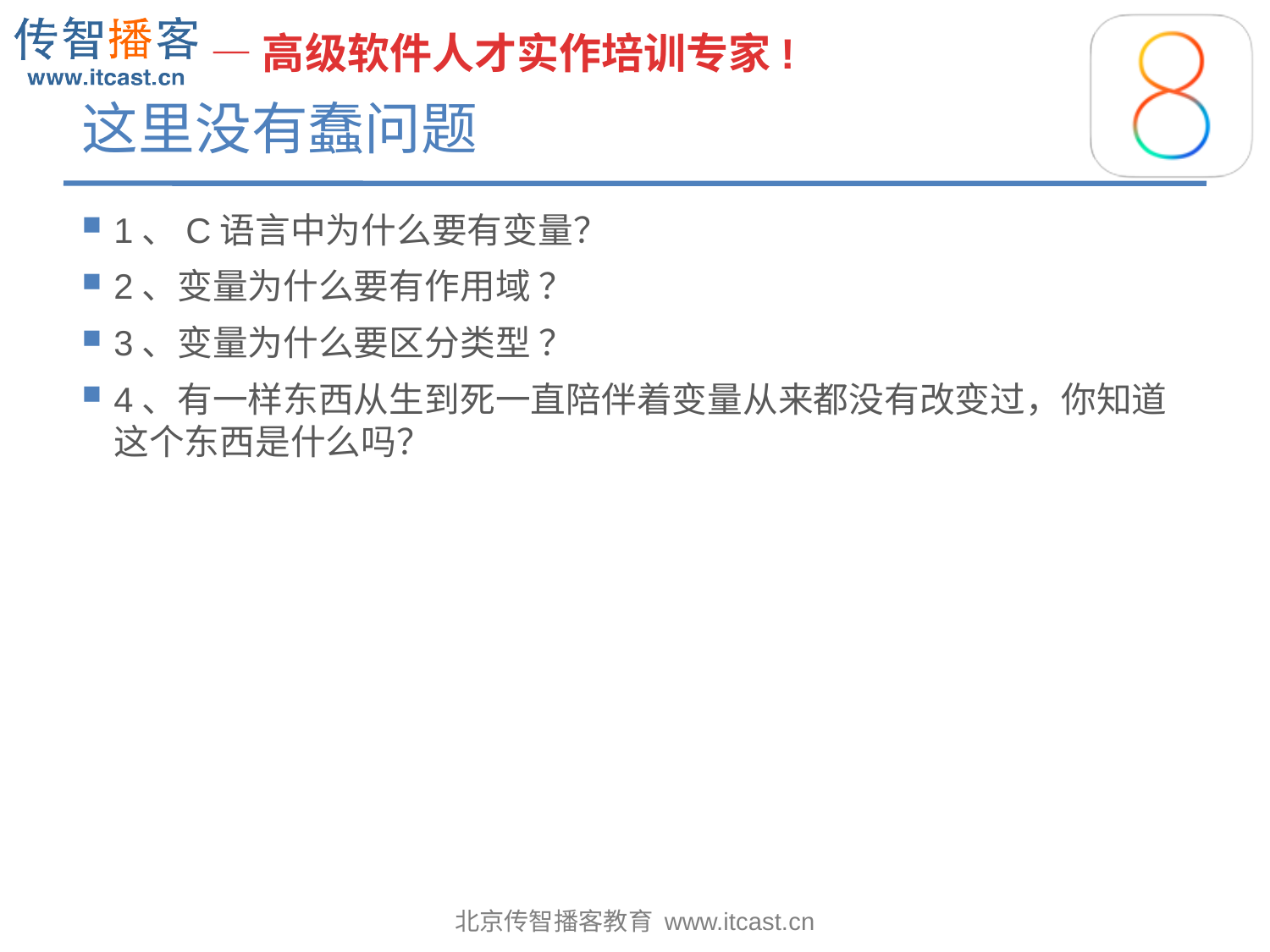

# 这里没有蠢问题
1、C语言中为什么要有变量？
2、变量为什么要有作用域 ？
3、变量为什么要区分类型 ？
4、有一样东西从生到死一直陪伴着变量从来都没有改变过，你知道这个东西是什么吗？